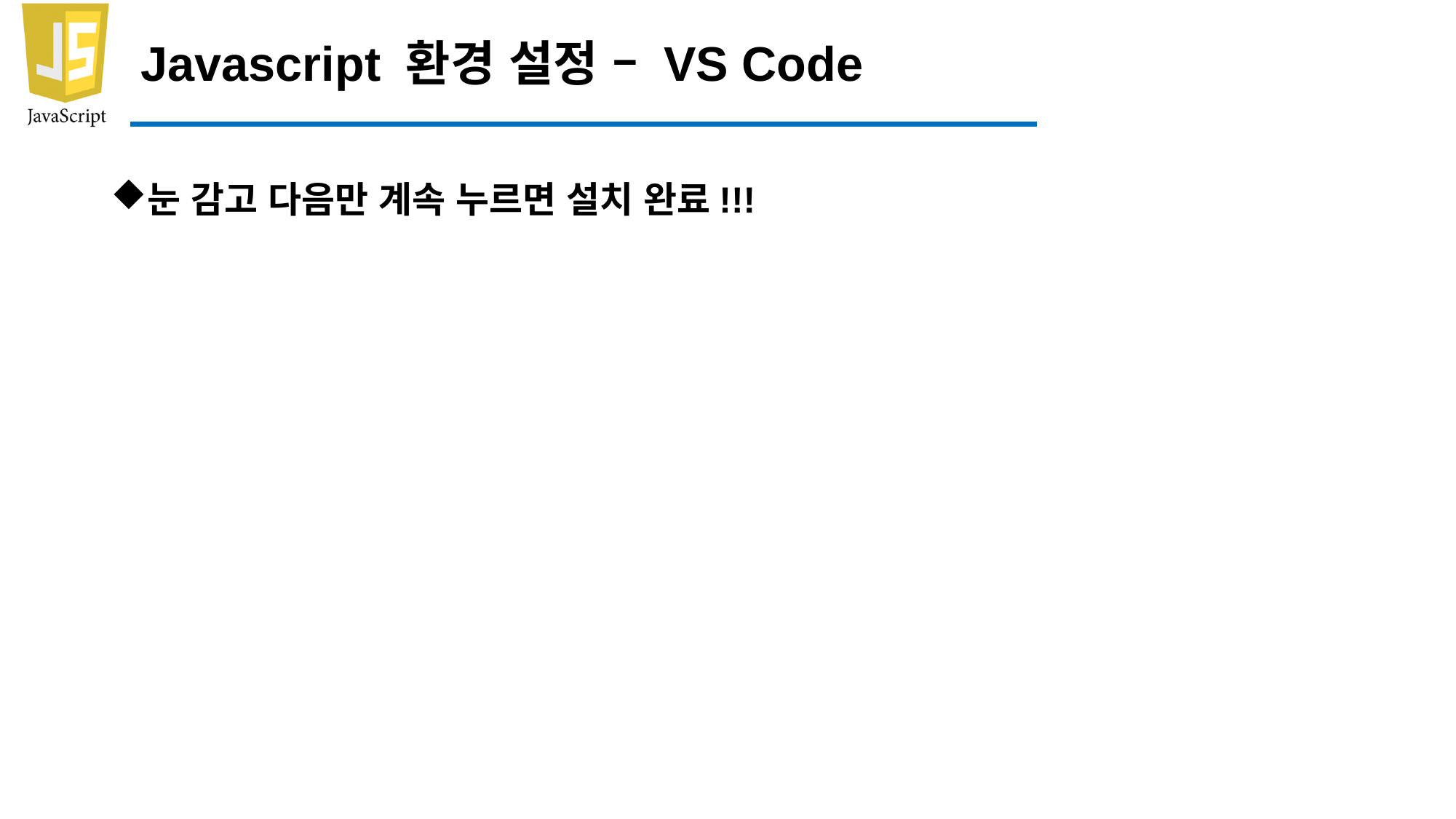

# Javascript 환경 설정 – VS Code
눈 감고 다음만 계속 누르면 설치 완료!!!